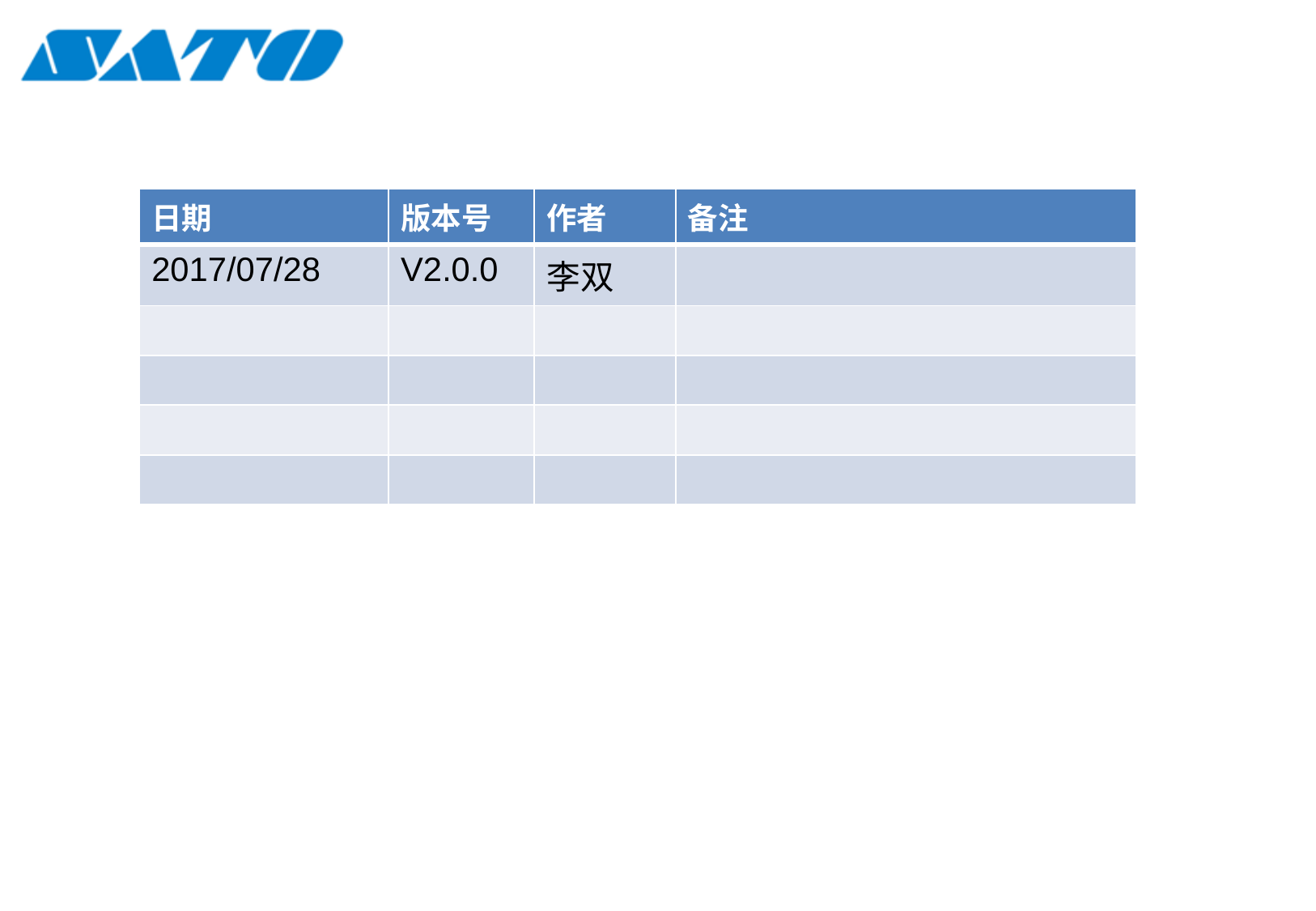

| 日期 | 版本号 | 作者 | 备注 |
| --- | --- | --- | --- |
| 2017/07/28 | V2.0.0 | 李双 |  |
|  |  |  |  |
|  |  |  |  |
|  |  |  |  |
|  |  |  |  |